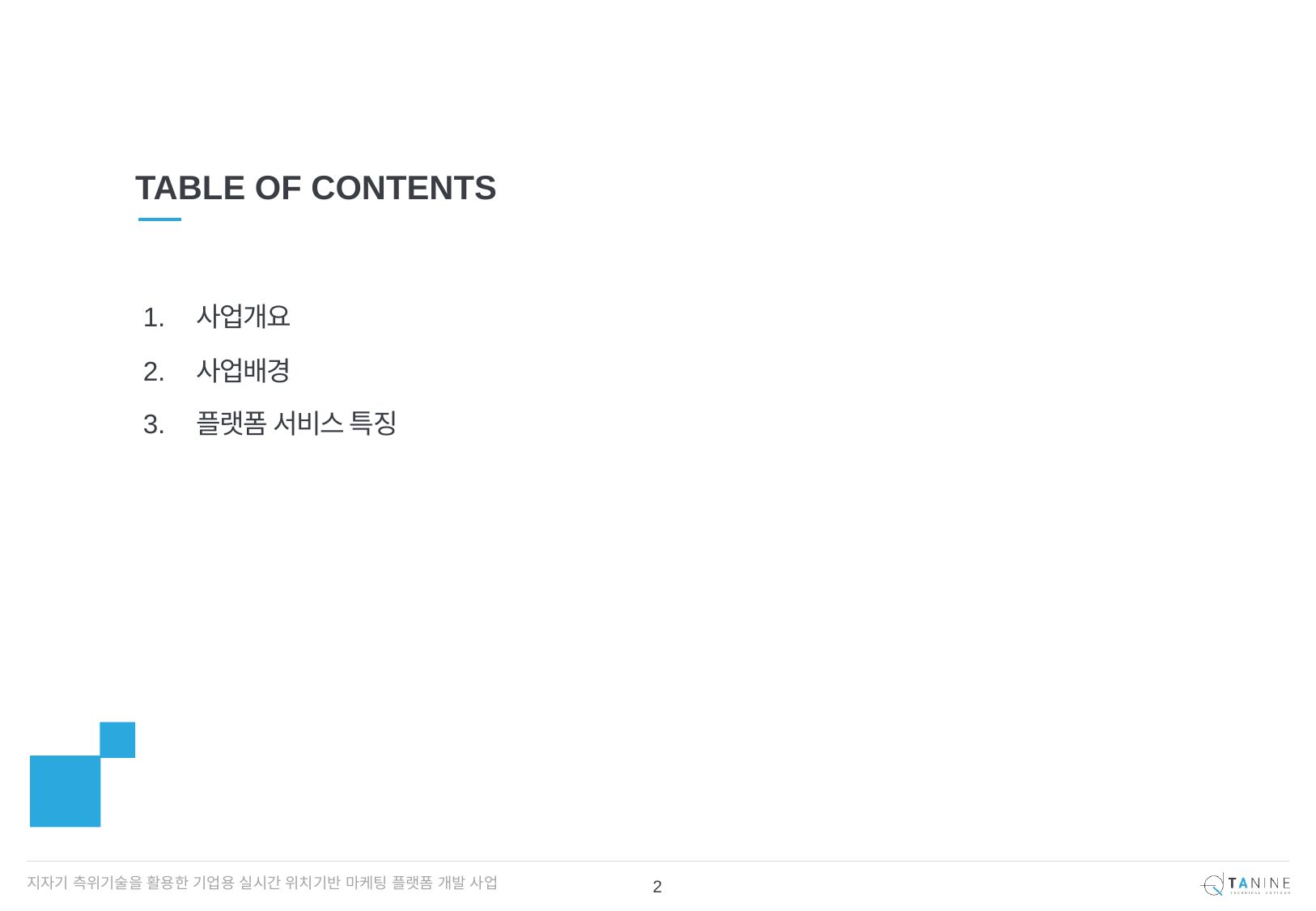

사업개요
사업배경
플랫폼 서비스 특징
지자기 측위기술을 활용한 기업용 실시간 위치기반 마케팅 플랫폼 개발 사업